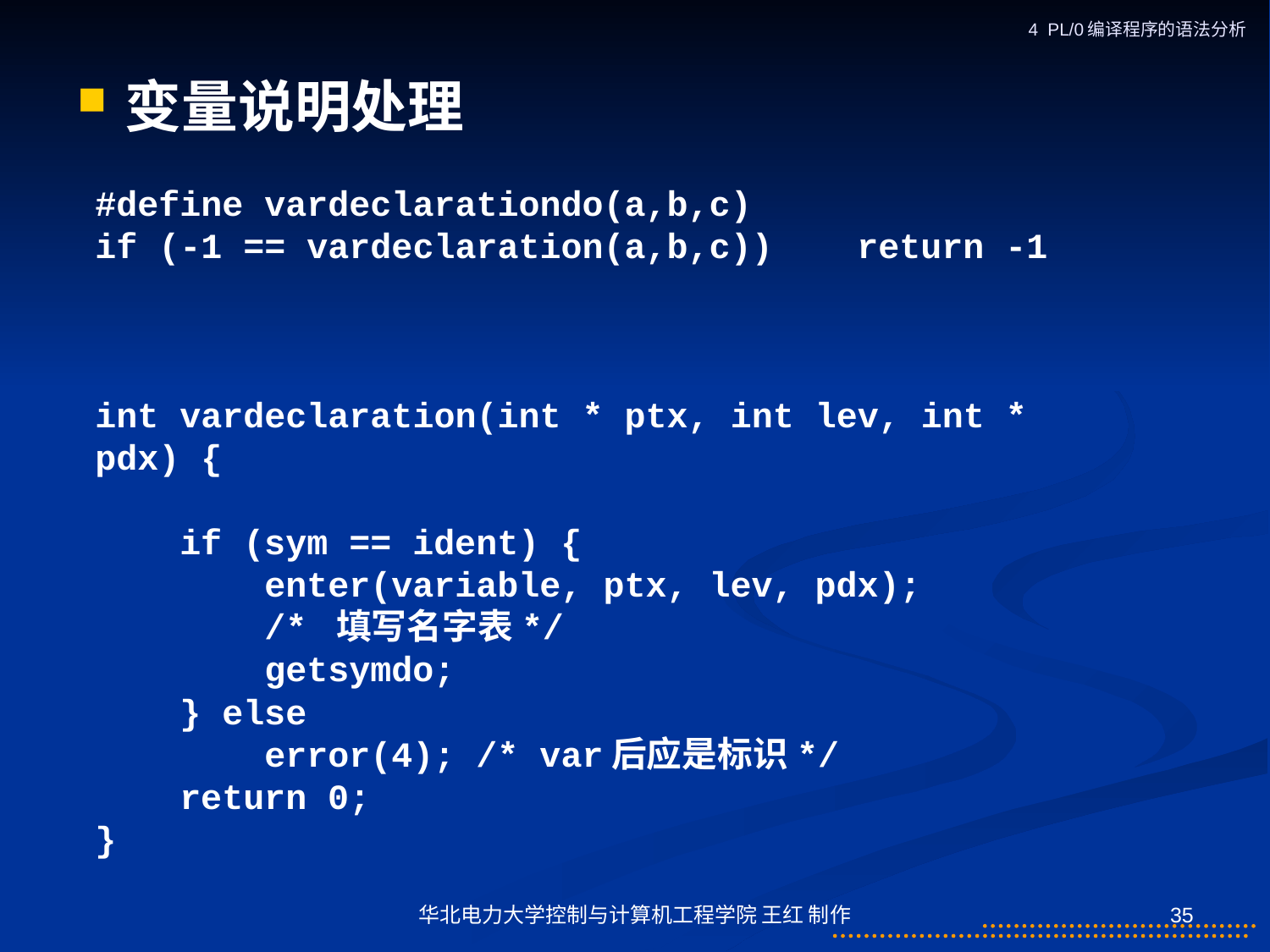

4  PL/0编译程序的语法分析
变量说明处理
#define vardeclarationdo(a,b,c)
if (-1 == vardeclaration(a,b,c))	return -1

int vardeclaration(int * ptx, int lev, int * pdx) {

    if (sym == ident) {
        enter(variable, ptx, lev, pdx);
	  /* 填写名字表*/
        getsymdo;
    } else
        error(4); /* var后应是标识*/
    return 0;
}
华北电力大学控制与计算机工程学院 王红 制作
35